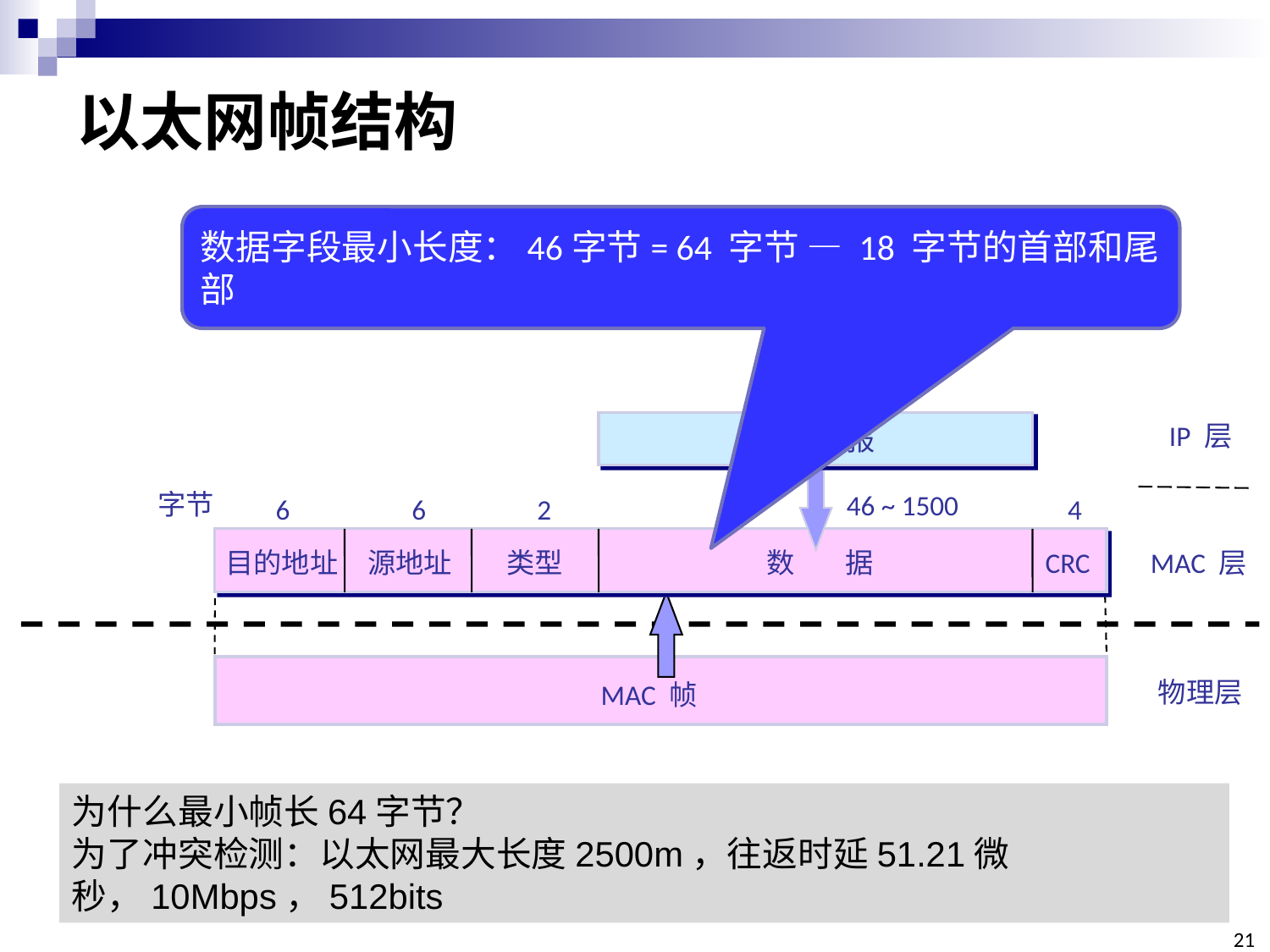

# 以太网帧结构
数据字段最小长度：46字节= 64 字节 — 18 字节的首部和尾部
IP 数据报

IP 层
字节
46 ~ 1500
6
6
2
4

目的地址
源地址
类型
数        据
CRC

MAC 层

物理层
MAC 帧
为什么最小帧长64字节？
为了冲突检测：以太网最大长度2500m，往返时延51.21微秒，10Mbps，512bits
21